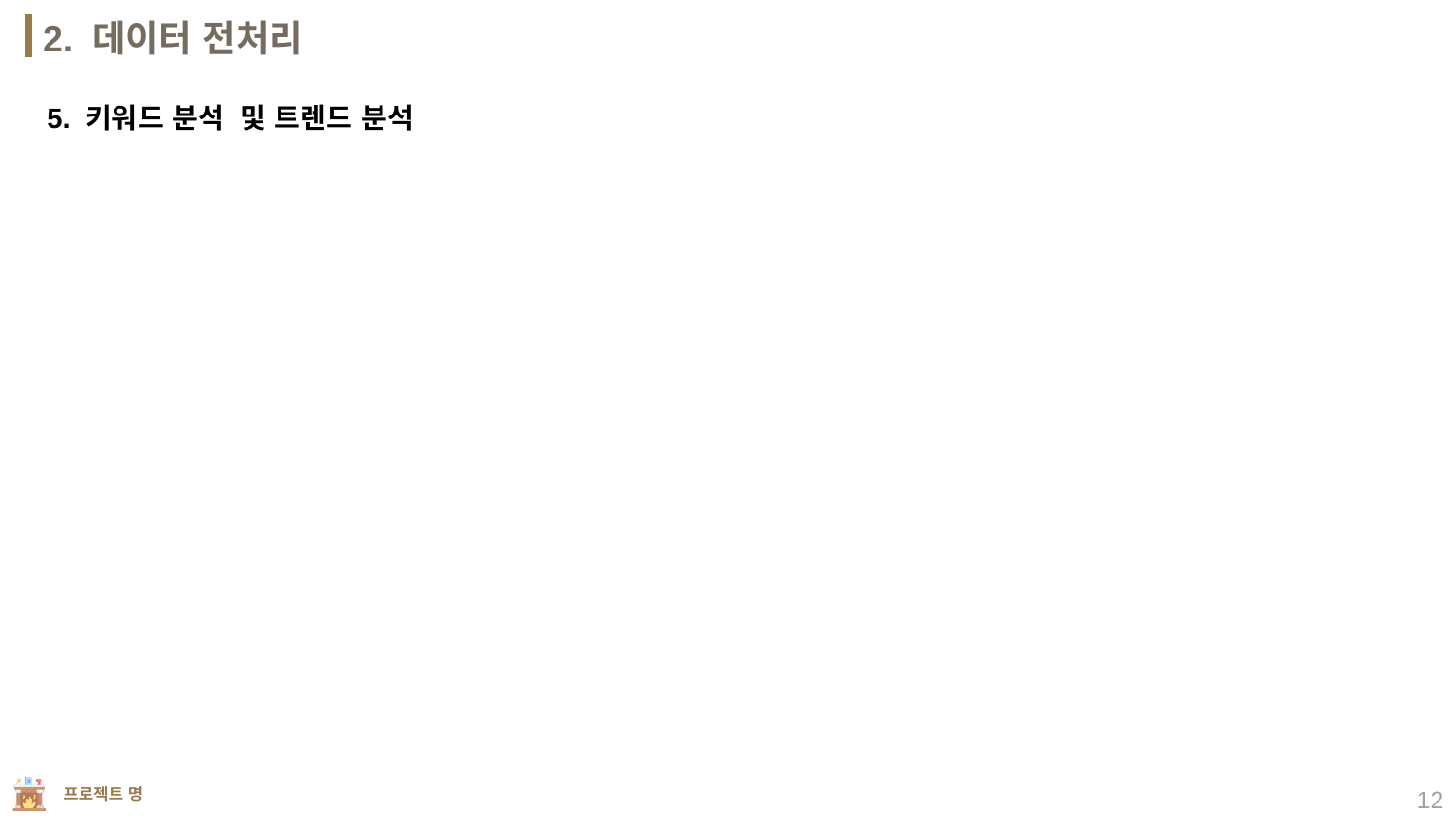

2. 데이터 전처리

5. 키워드 분석  및 트렌드 분석

12